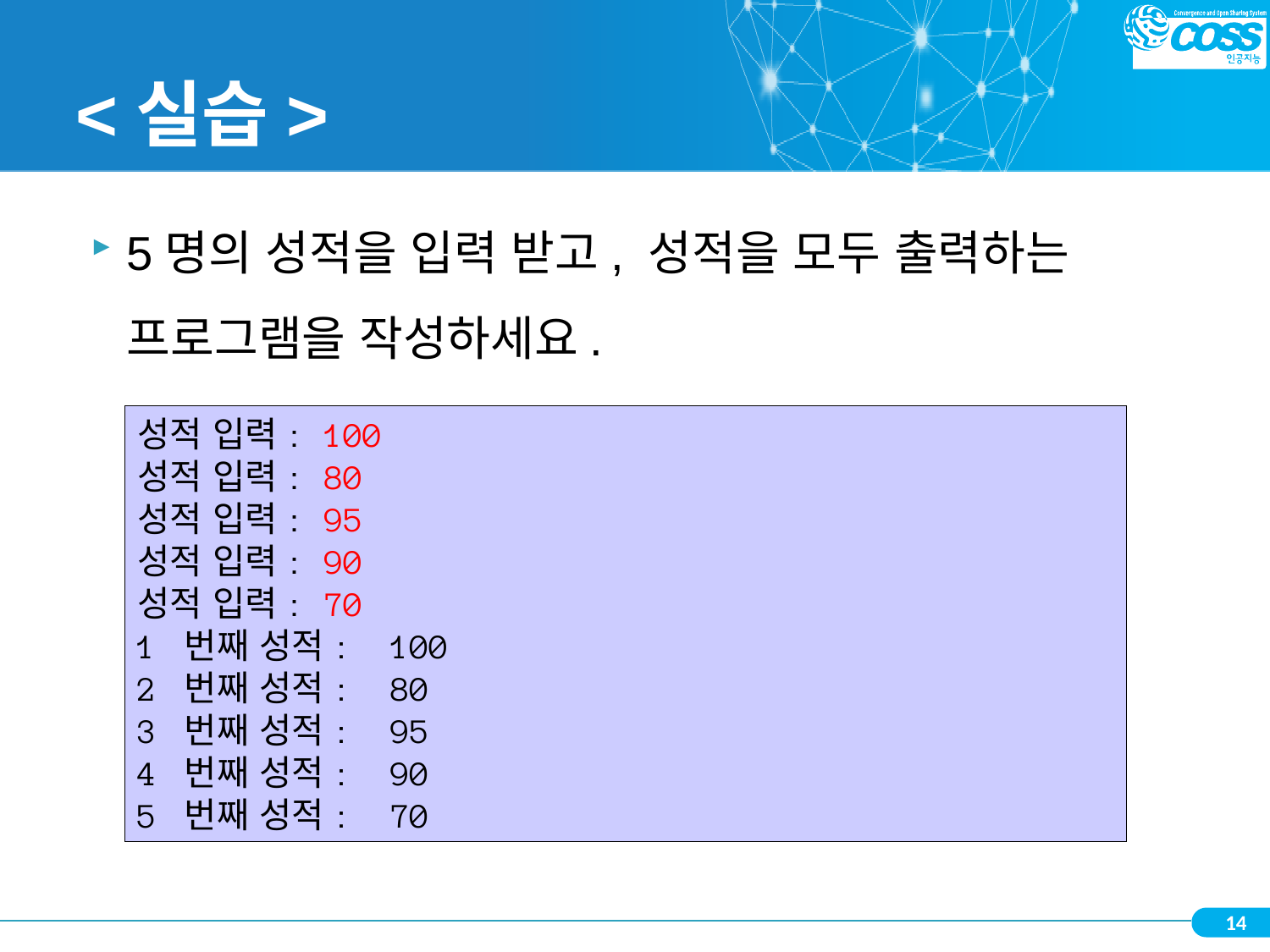

# <실습>
5명의 성적을 입력 받고, 성적을 모두 출력하는 프로그램을 작성하세요.
성적 입력: 100
성적 입력: 80
성적 입력: 95
성적 입력: 90
성적 입력: 70
1 번째 성적:  100
2 번째 성적:  80
3 번째 성적:  95
4 번째 성적:  90
5 번째 성적:  70